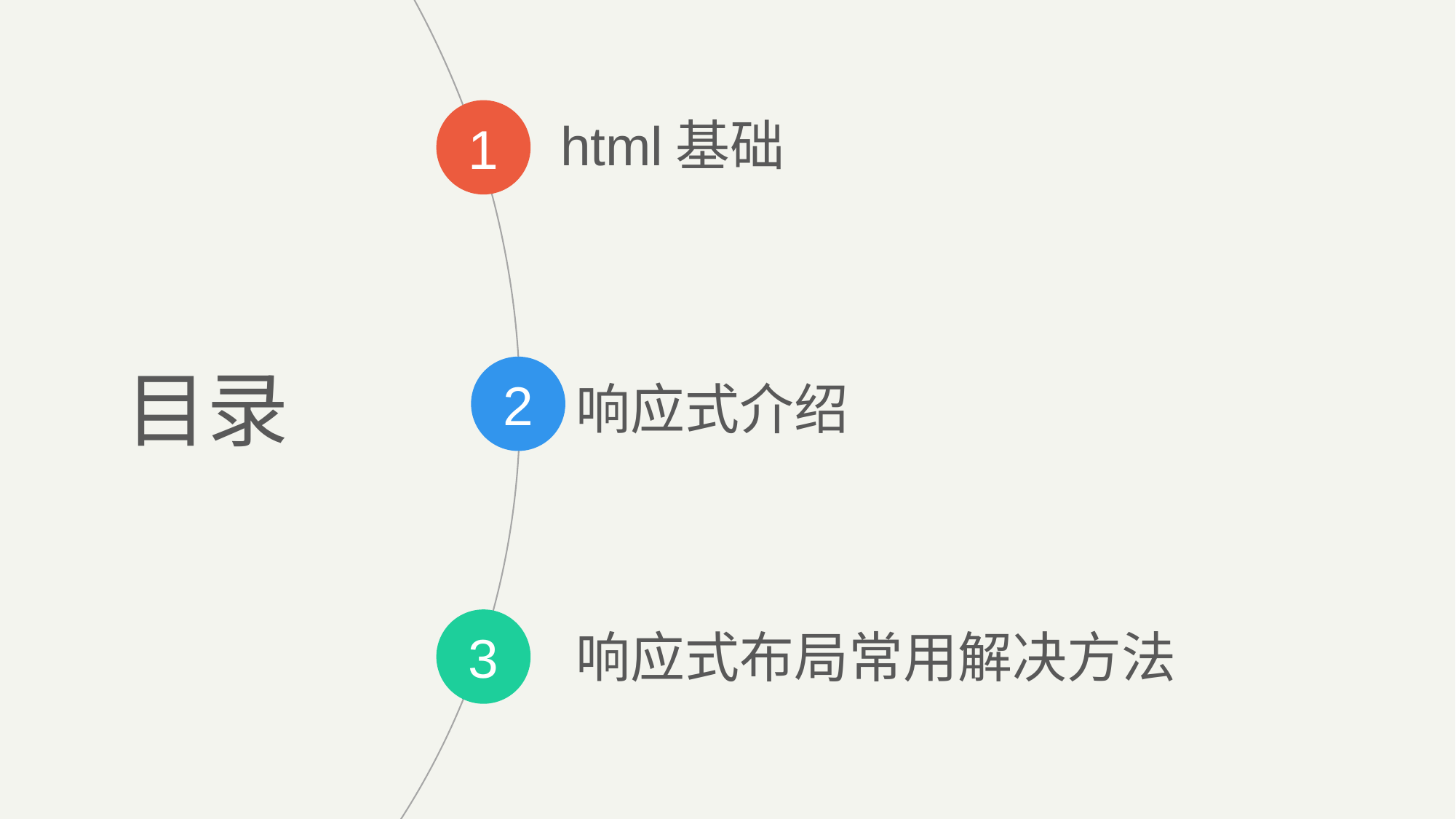

html基础
1
目录
响应式介绍
2
响应式布局常用解决方法
3